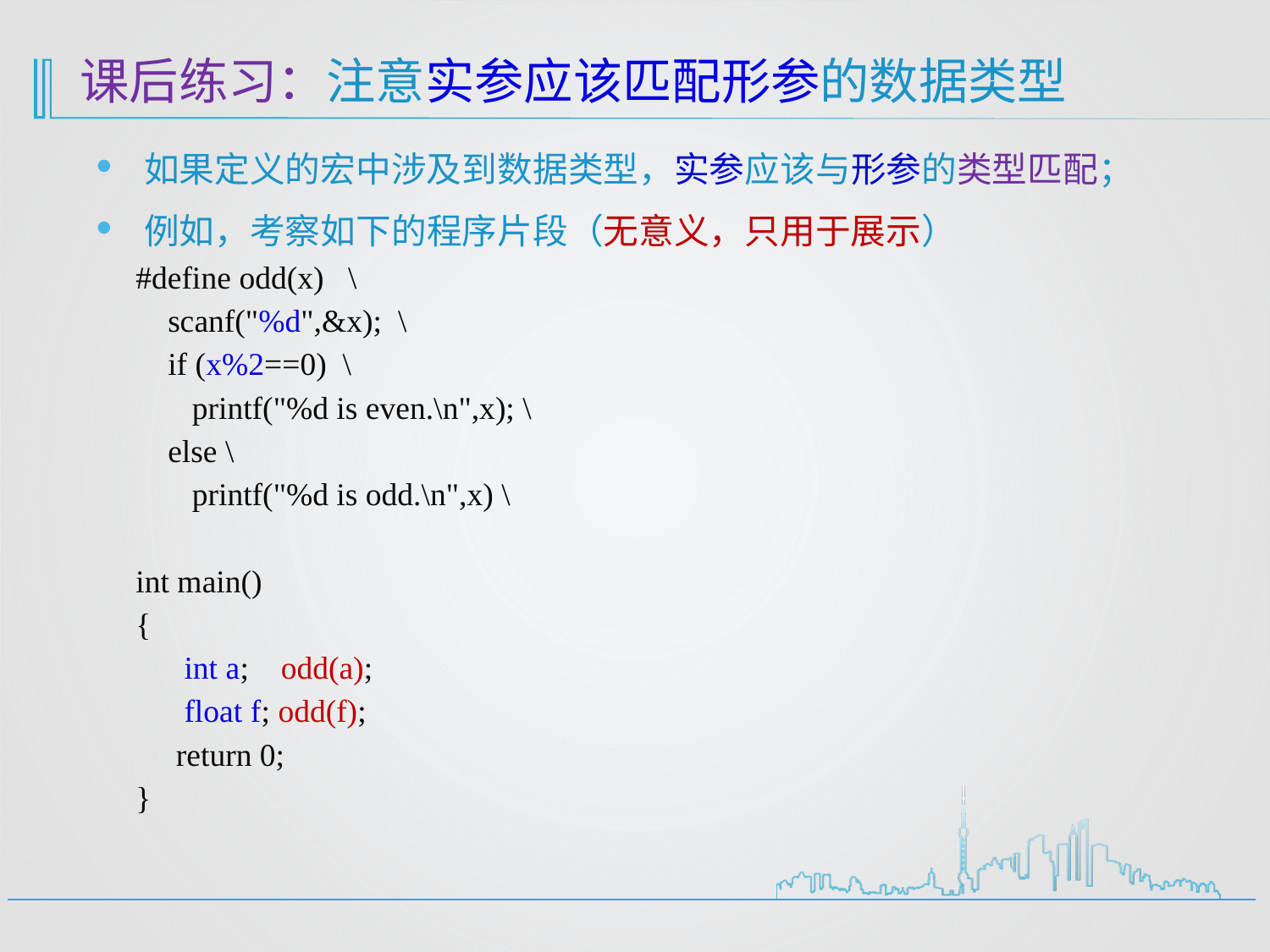

# 课后练习：注意实参应该匹配形参的数据类型
如果定义的宏中涉及到数据类型，实参应该与形参的类型匹配；
例如，考察如下的程序片段（无意义，只用于展示）
#define odd(x)   \
    scanf("%d",&x);  \
    if (x%2==0)  \
       printf("%d is even.\n",x); \
    else \
       printf("%d is odd.\n",x) \

int main()
{
      int a;    odd(a);
      float f; odd(f);
     return 0;
}